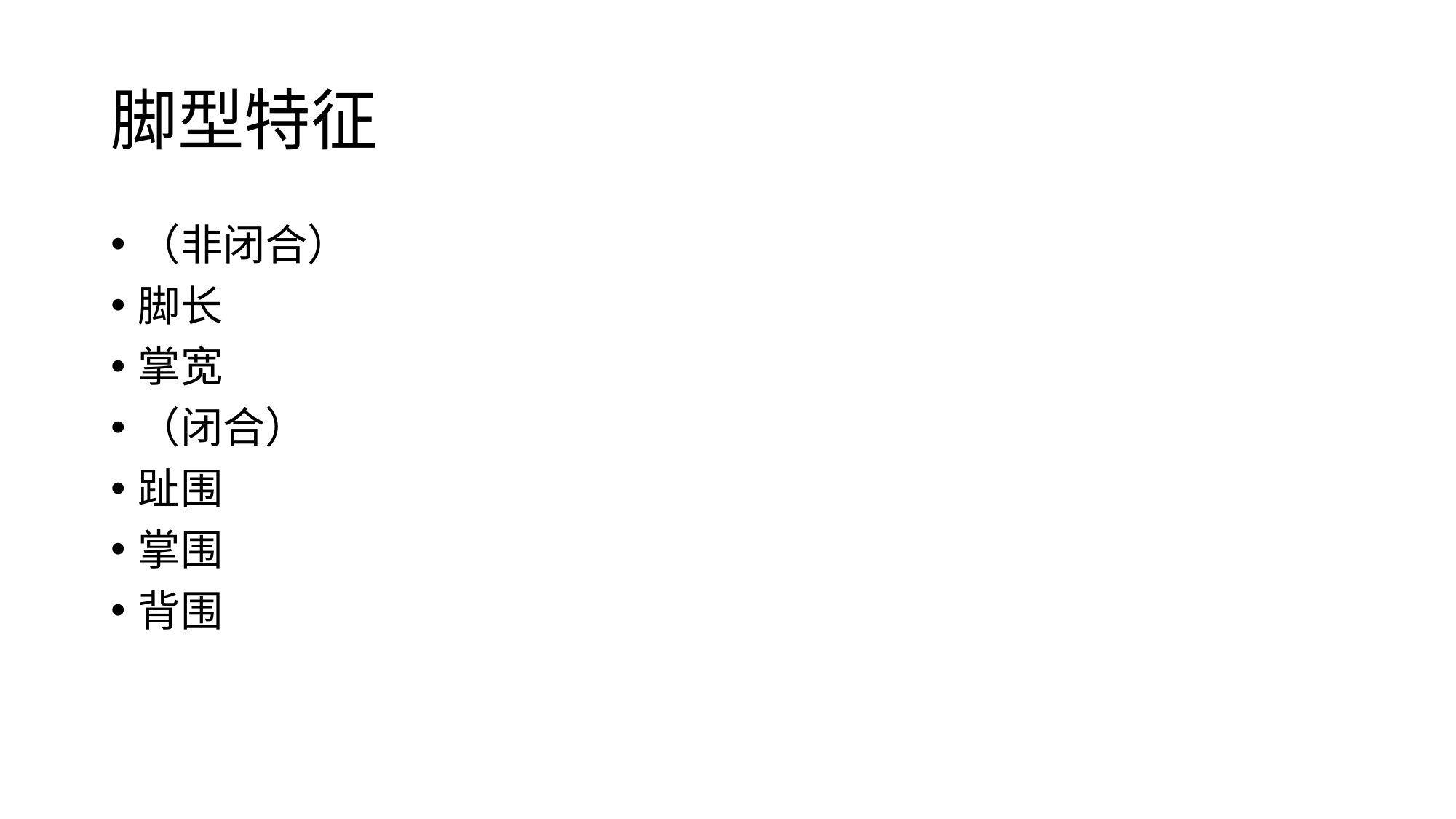

# 脚型特征
（非闭合）
脚长
掌宽
（闭合）
趾围
掌围
背围